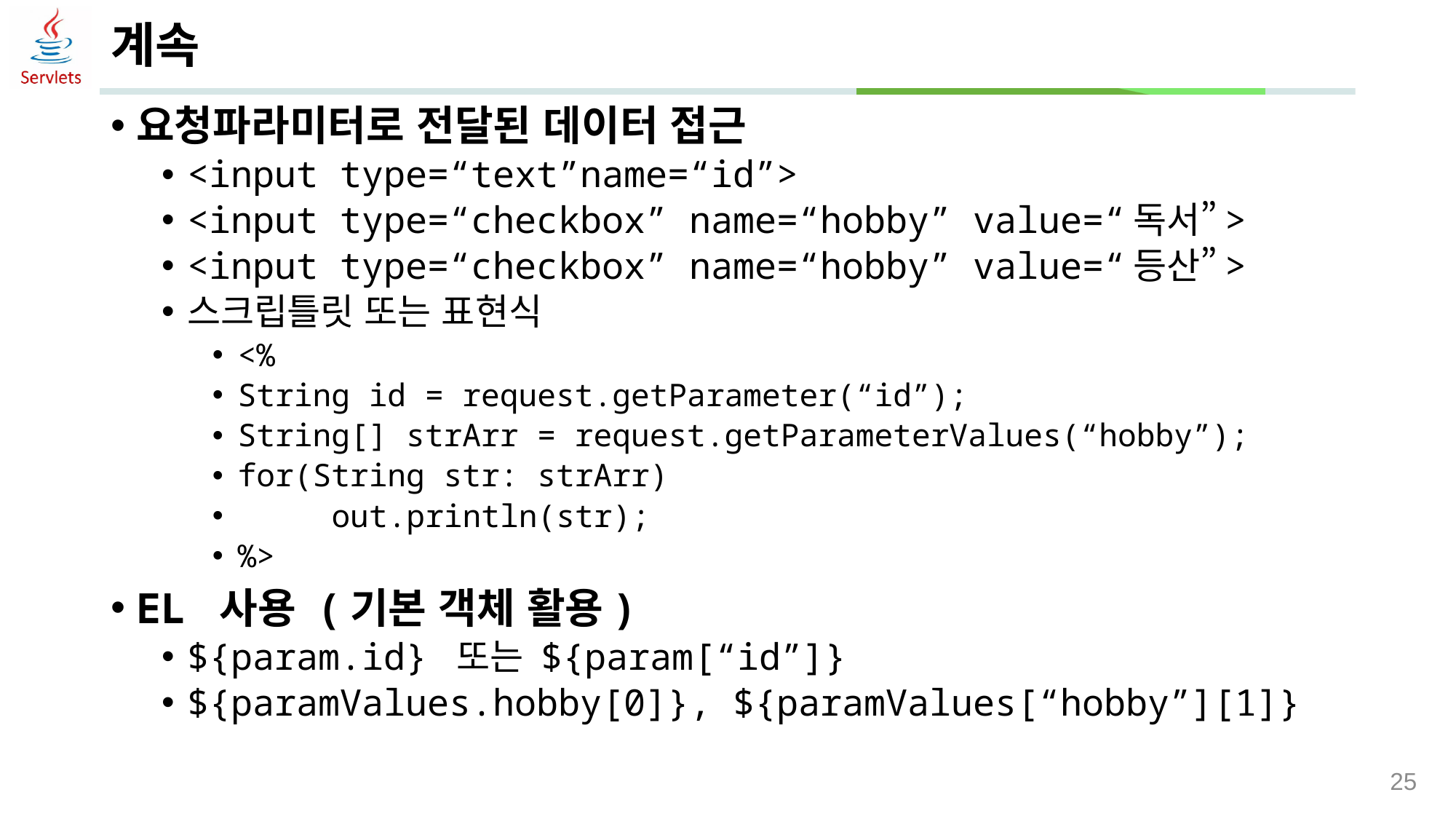

# 계속
요청파라미터로 전달된 데이터 접근
<input type=“text”name=“id”>
<input type=“checkbox” name=“hobby” value=“독서”>
<input type=“checkbox” name=“hobby” value=“등산”>
스크립틀릿 또는 표현식
<%
String id = request.getParameter(“id”);
String[] strArr = request.getParameterValues(“hobby”);
for(String str: strArr)
	out.println(str);
%>
EL 사용 (기본 객체 활용)
${param.id} 또는 ${param[“id”]}
${paramValues.hobby[0]}, ${paramValues[“hobby”][1]}

25